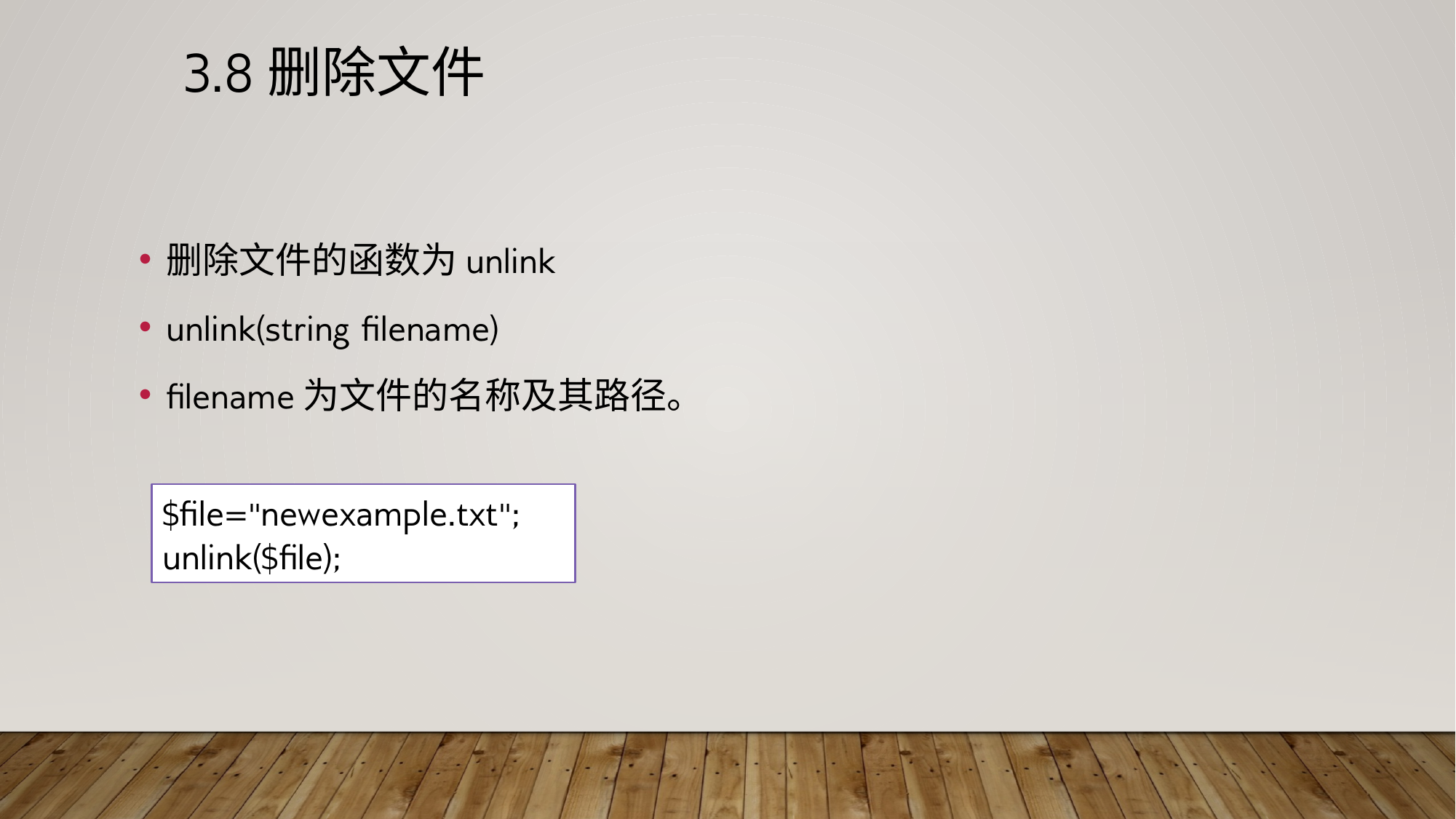

# 3.8删除文件
删除文件的函数为unlink
unlink(string filename)
filename为文件的名称及其路径。
$file="newexample.txt";
unlink($file);